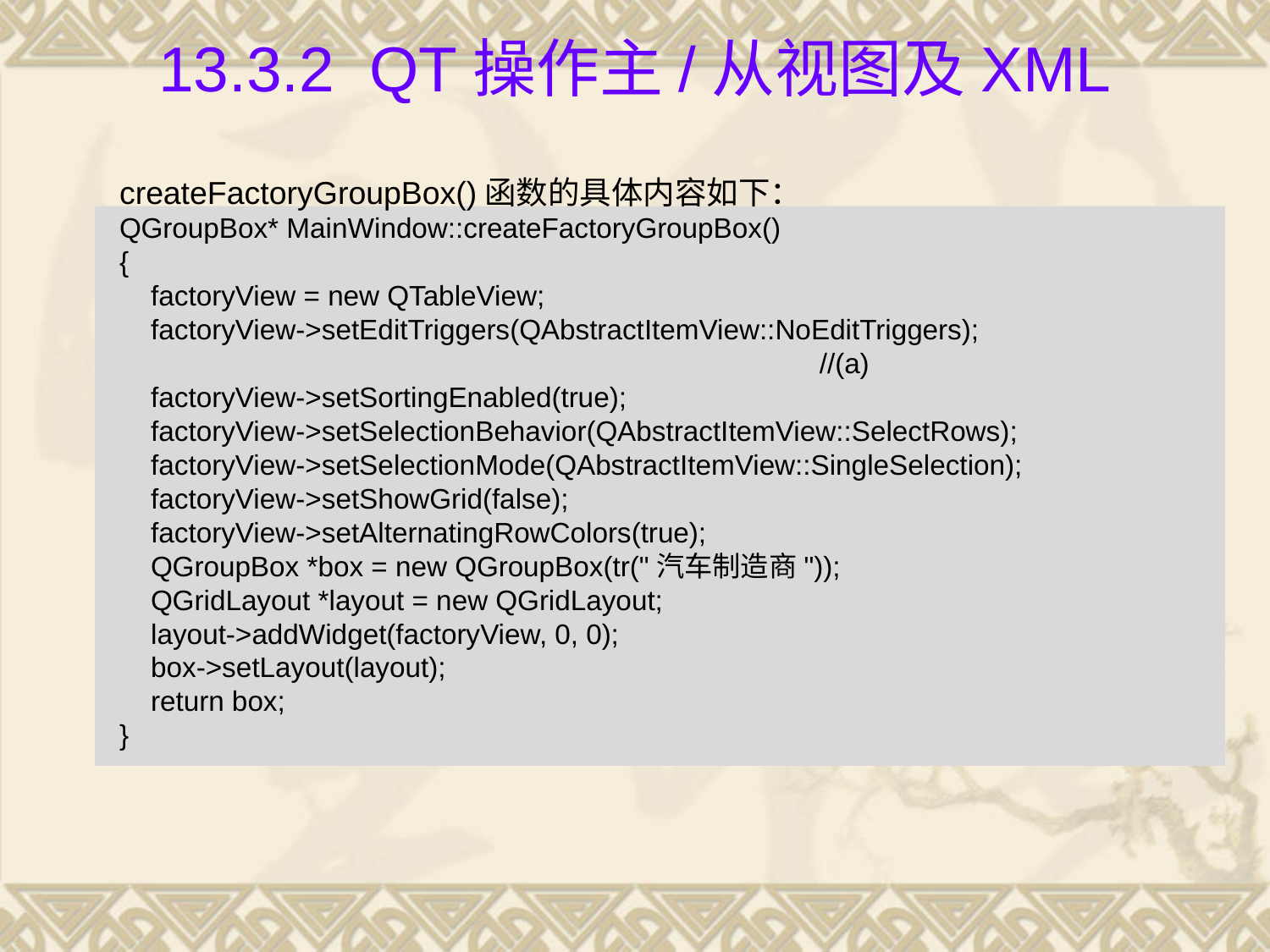

# 13.3.2  Qt操作主/从视图及XML
createFactoryGroupBox()函数的具体内容如下：
QGroupBox* MainWindow::createFactoryGroupBox()
{
    factoryView = new QTableView;
    factoryView->setEditTriggers(QAbstractItemView::NoEditTriggers);
						//(a)
    factoryView->setSortingEnabled(true);
    factoryView->setSelectionBehavior(QAbstractItemView::SelectRows);
    factoryView->setSelectionMode(QAbstractItemView::SingleSelection);
    factoryView->setShowGrid(false);
    factoryView->setAlternatingRowColors(true);
    QGroupBox *box = new QGroupBox(tr("汽车制造商"));
    QGridLayout *layout = new QGridLayout;
    layout->addWidget(factoryView, 0, 0);
    box->setLayout(layout);
    return box;
}